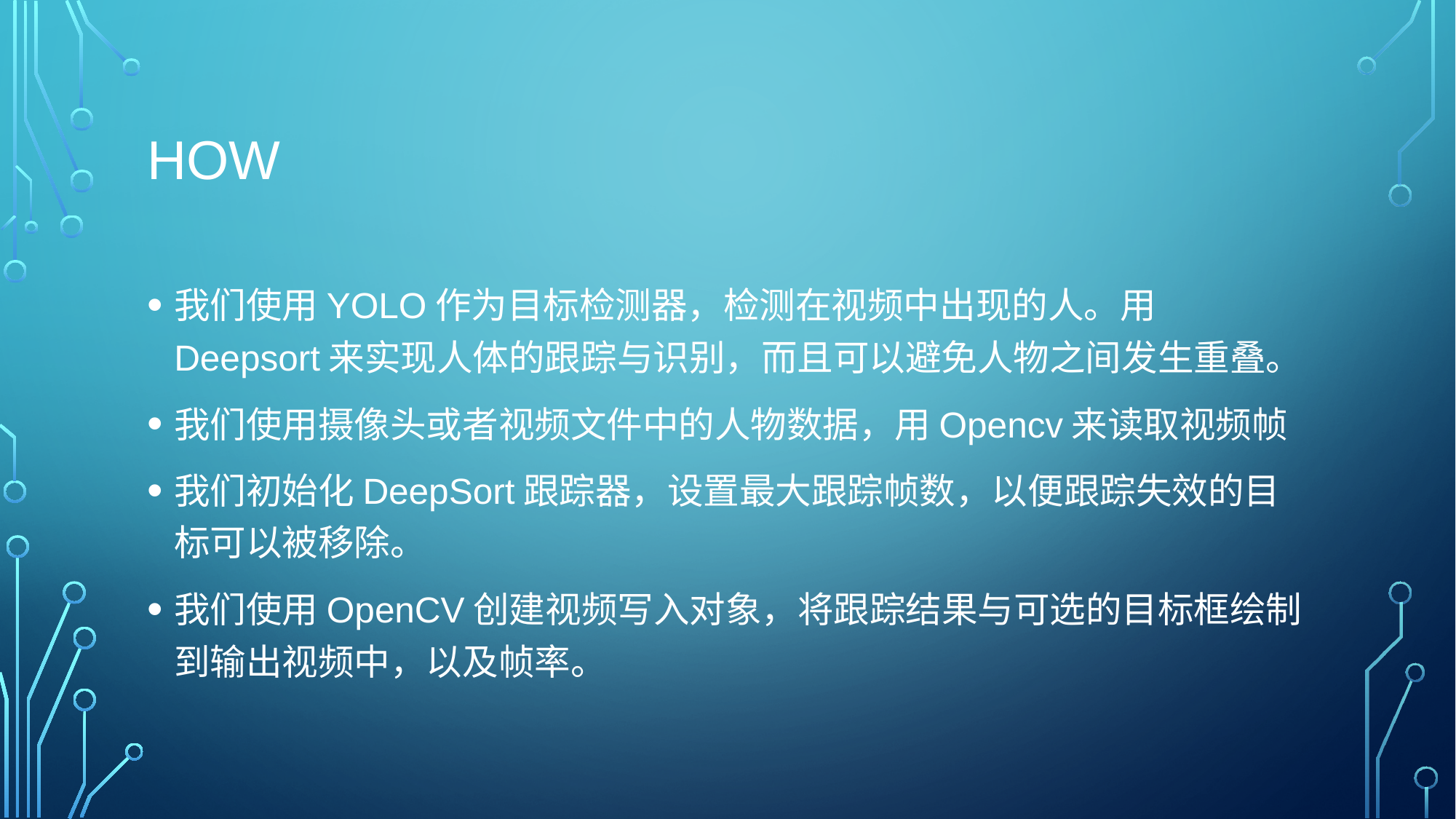

# HOW
我们使用YOLO作为目标检测器，检测在视频中出现的人。用Deepsort来实现人体的跟踪与识别，而且可以避免人物之间发生重叠。
我们使用摄像头或者视频文件中的人物数据，用Opencv来读取视频帧
我们初始化DeepSort跟踪器，设置最大跟踪帧数，以便跟踪失效的目标可以被移除。
我们使用OpenCV创建视频写入对象，将跟踪结果与可选的目标框绘制到输出视频中，以及帧率。